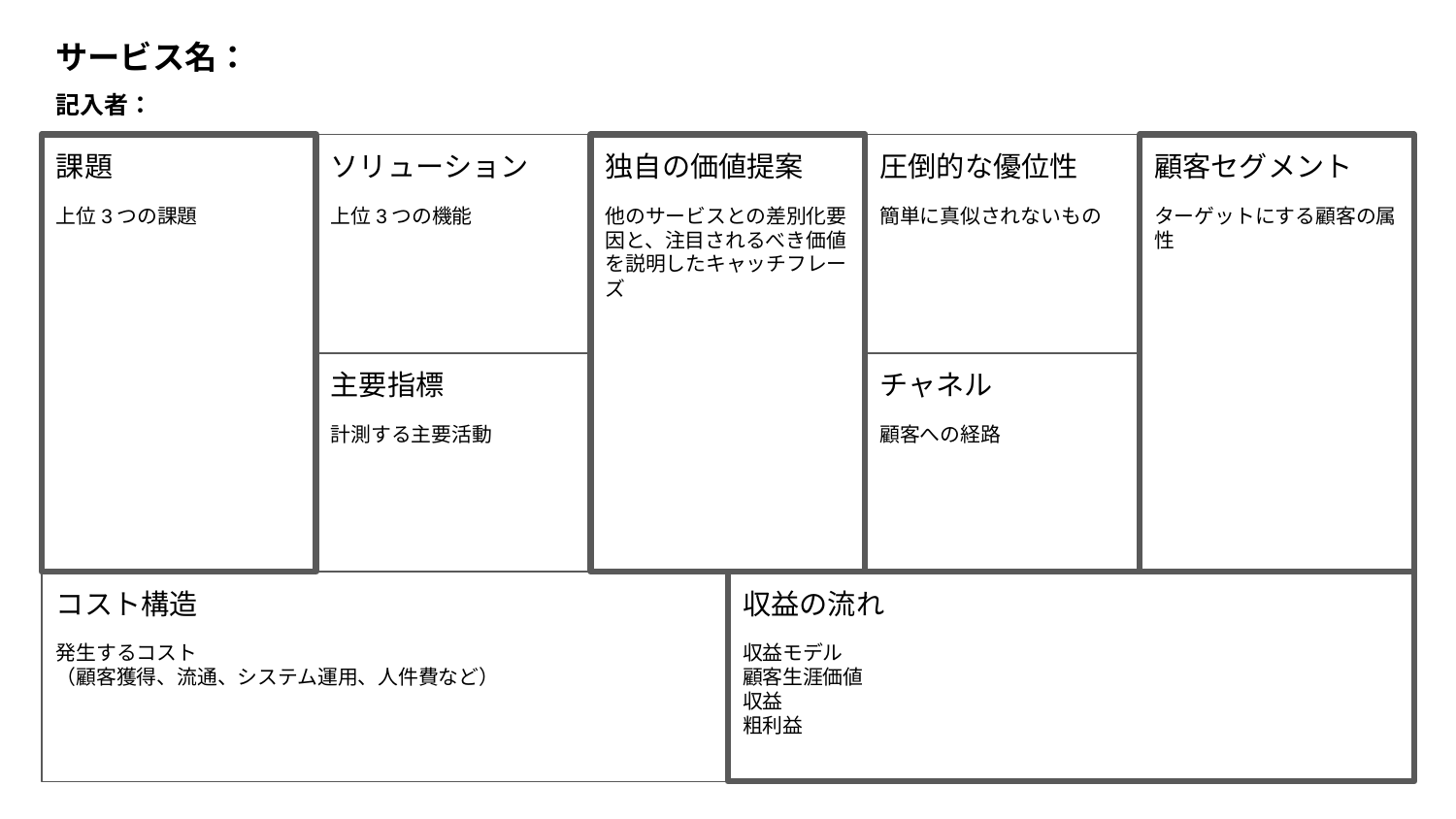

サービス名：
記入者：
課題
上位3つの課題
ソリューション
上位3つの機能
独自の価値提案
他のサービスとの差別化要因と、注目されるべき価値を説明したキャッチフレーズ
圧倒的な優位性
簡単に真似されないもの
顧客セグメント
ターゲットにする顧客の属性
主要指標
計測する主要活動
チャネル
顧客への経路
コスト構造
発生するコスト
（顧客獲得、流通、システム運用、人件費など）
収益の流れ
収益モデル
顧客生涯価値
収益
粗利益